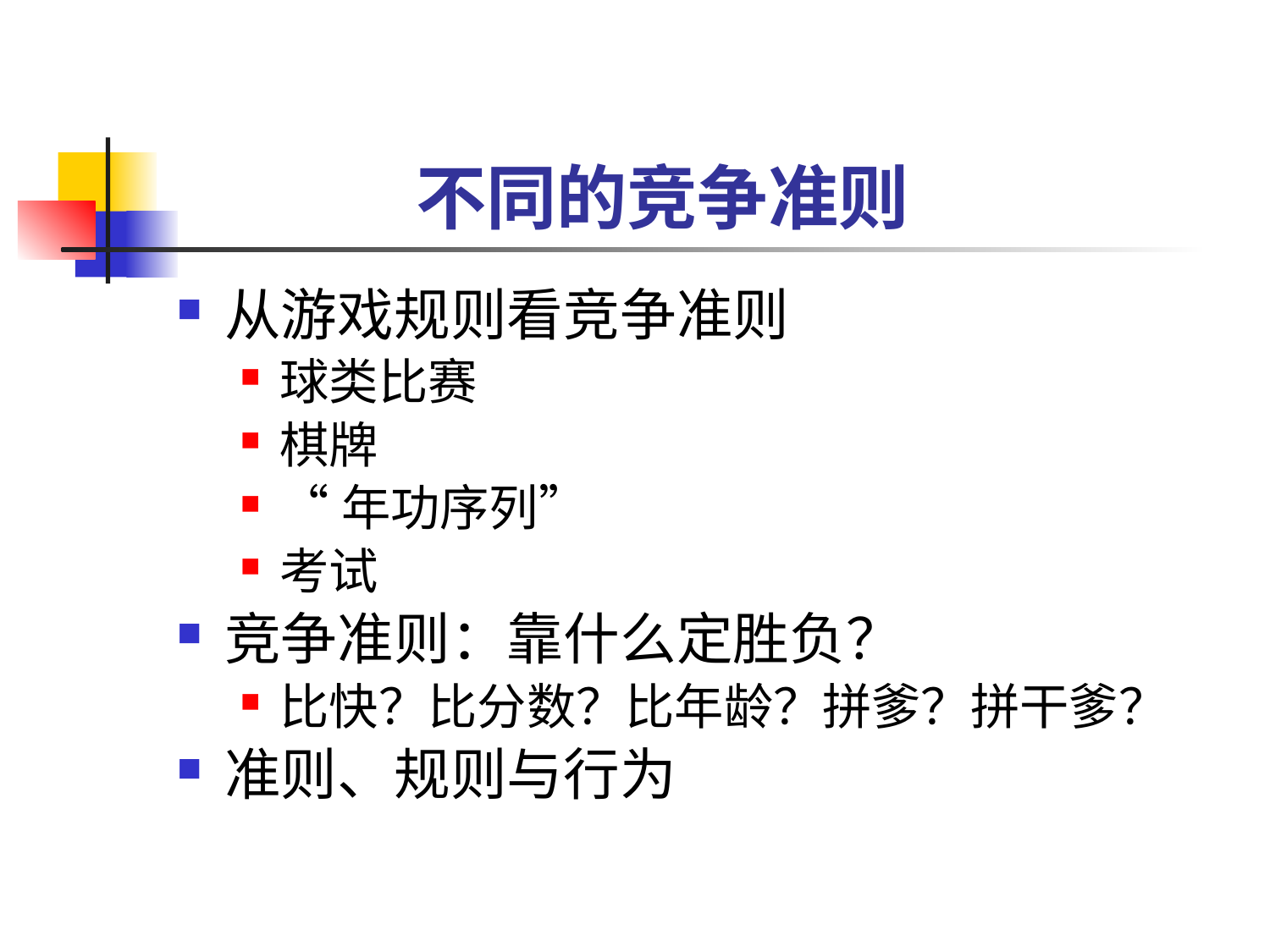

# 不同的竞争准则
从游戏规则看竞争准则
球类比赛
棋牌
“年功序列”
考试
竞争准则：靠什么定胜负？
比快？比分数？比年龄？拼爹？拼干爹？
准则、规则与行为